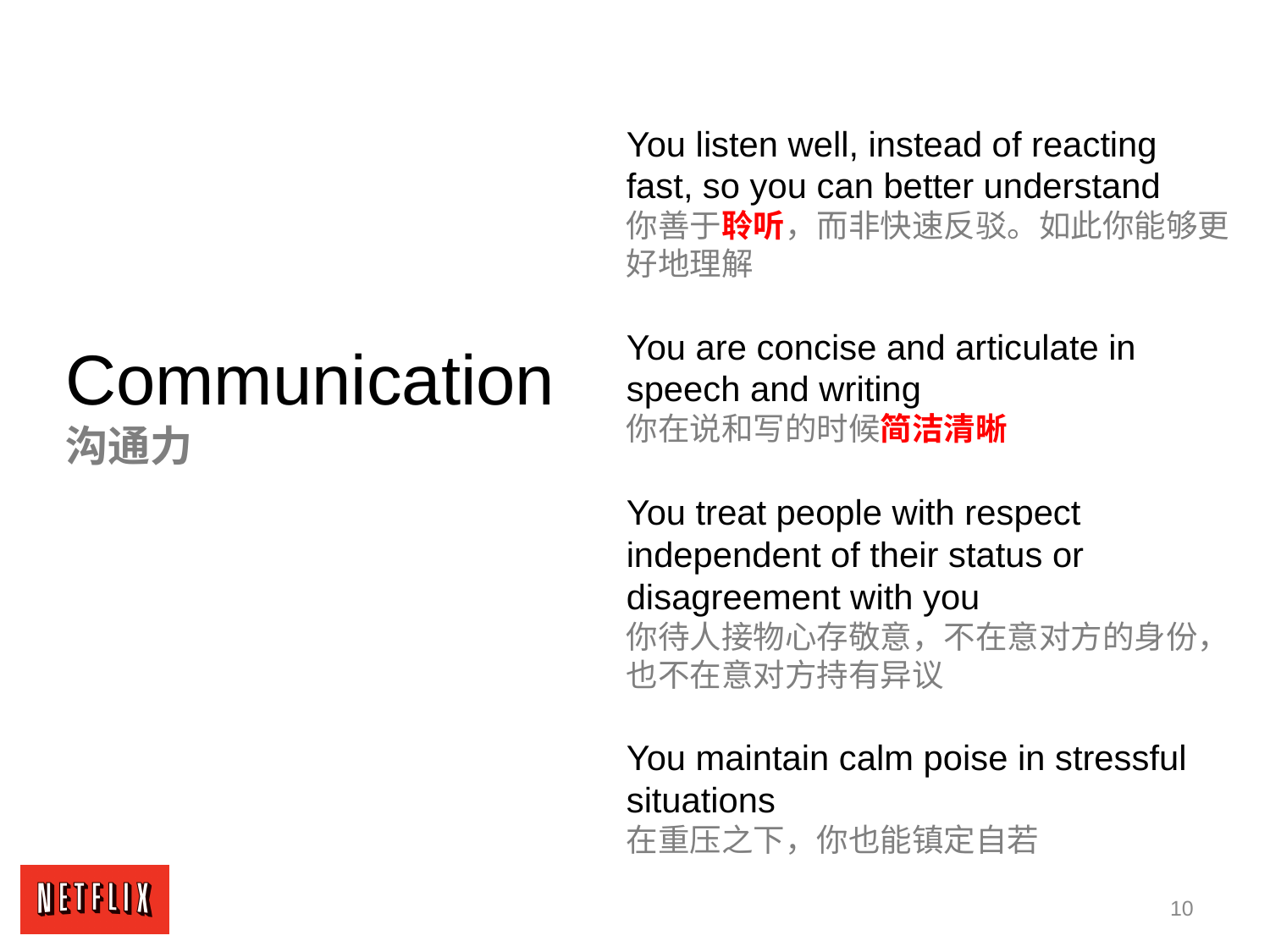

You listen well, instead of reacting fast, so you can better understand
你善于聆听，而非快速反驳。如此你能够更好地理解

You are concise and articulate in speech and writing
你在说和写的时候简洁清晰

You treat people with respect independent of their status or disagreement with you
你待人接物心存敬意，不在意对方的身份，也不在意对方持有异议

You maintain calm poise in stressful situations
在重压之下，你也能镇定自若
Communication
沟通力
10